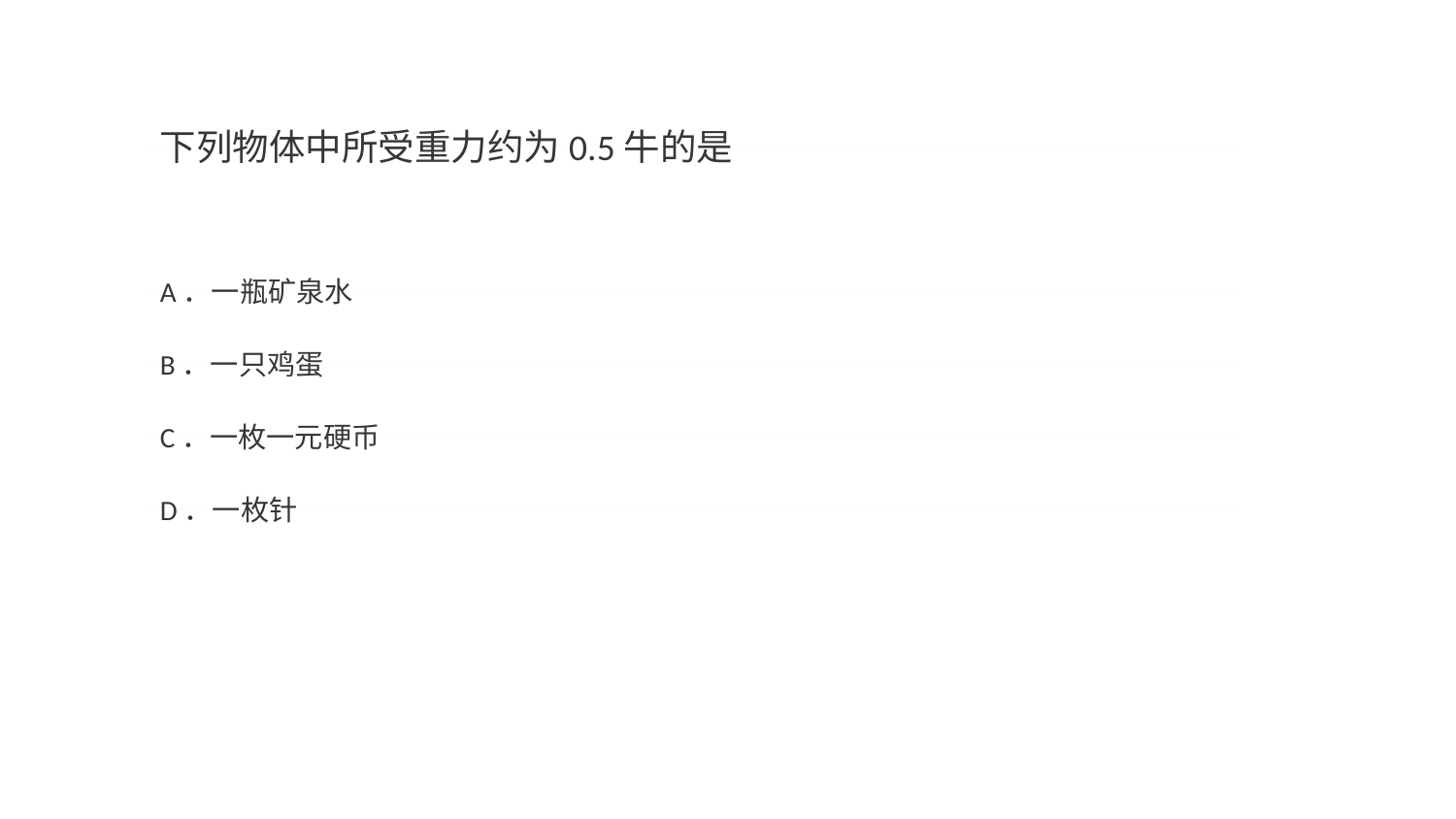

下列物体中所受重力约为0.5牛的是
A．一瓶矿泉水
B．一只鸡蛋
C．一枚一元硬币
D．一枚针